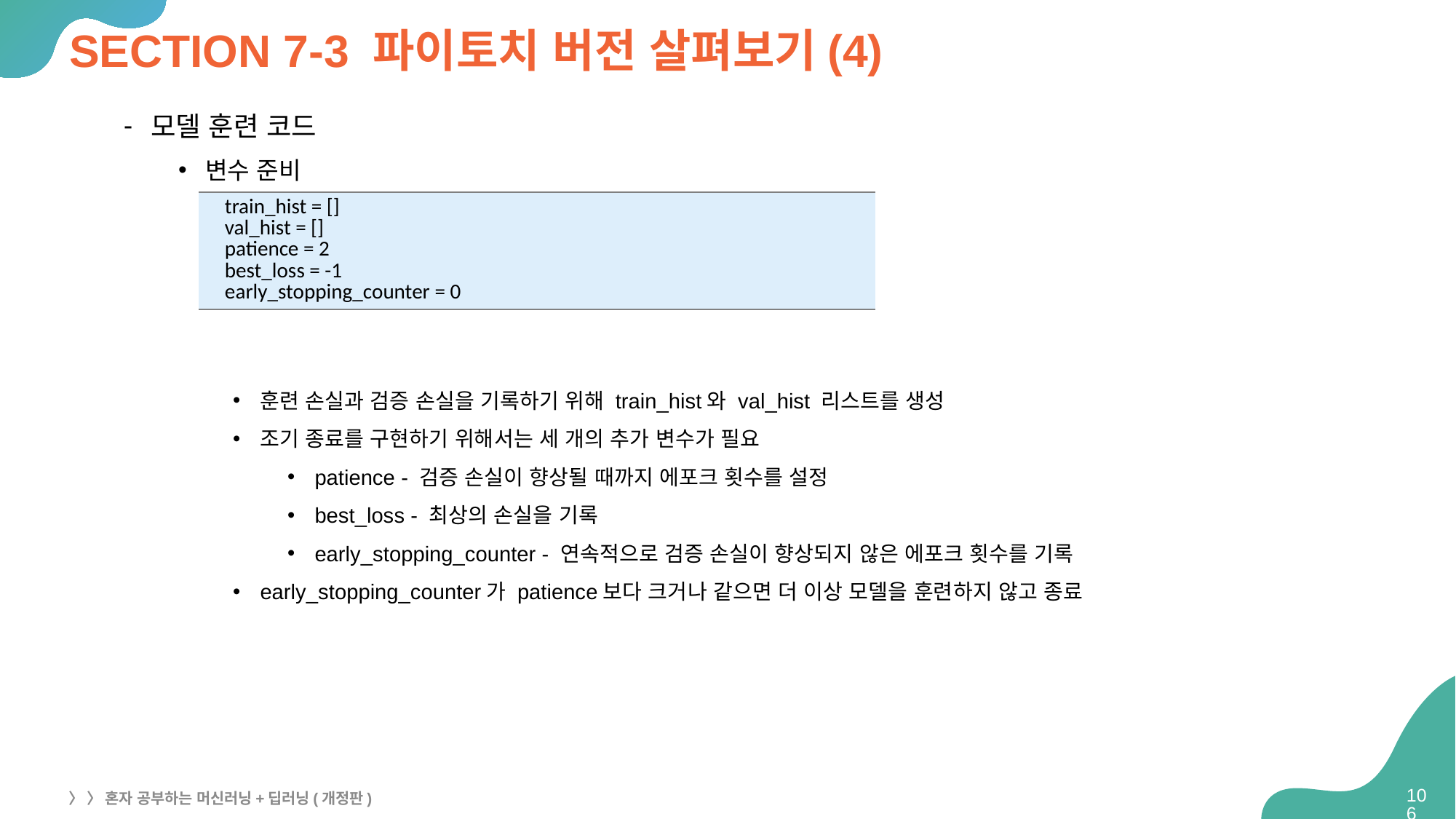

# SECTION 7-3 파이토치 버전 살펴보기(4)
모델 훈련 코드
변수 준비

훈련 손실과 검증 손실을 기록하기 위해 train_hist와 val_hist 리스트를 생성
조기 종료를 구현하기 위해서는 세 개의 추가 변수가 필요
patience - 검증 손실이 향상될 때까지 에포크 횟수를 설정
best_loss - 최상의 손실을 기록
early_stopping_counter - 연속적으로 검증 손실이 향상되지 않은 에포크 횟수를 기록
early_stopping_counter가 patience보다 크거나 같으면 더 이상 모델을 훈련하지 않고 종료
| train\_hist = [] val\_hist = [] patience = 2 best\_loss = -1 early\_stopping\_counter = 0 |
| --- |
106
〉 〉 혼자 공부하는 머신러닝+딥러닝(개정판)